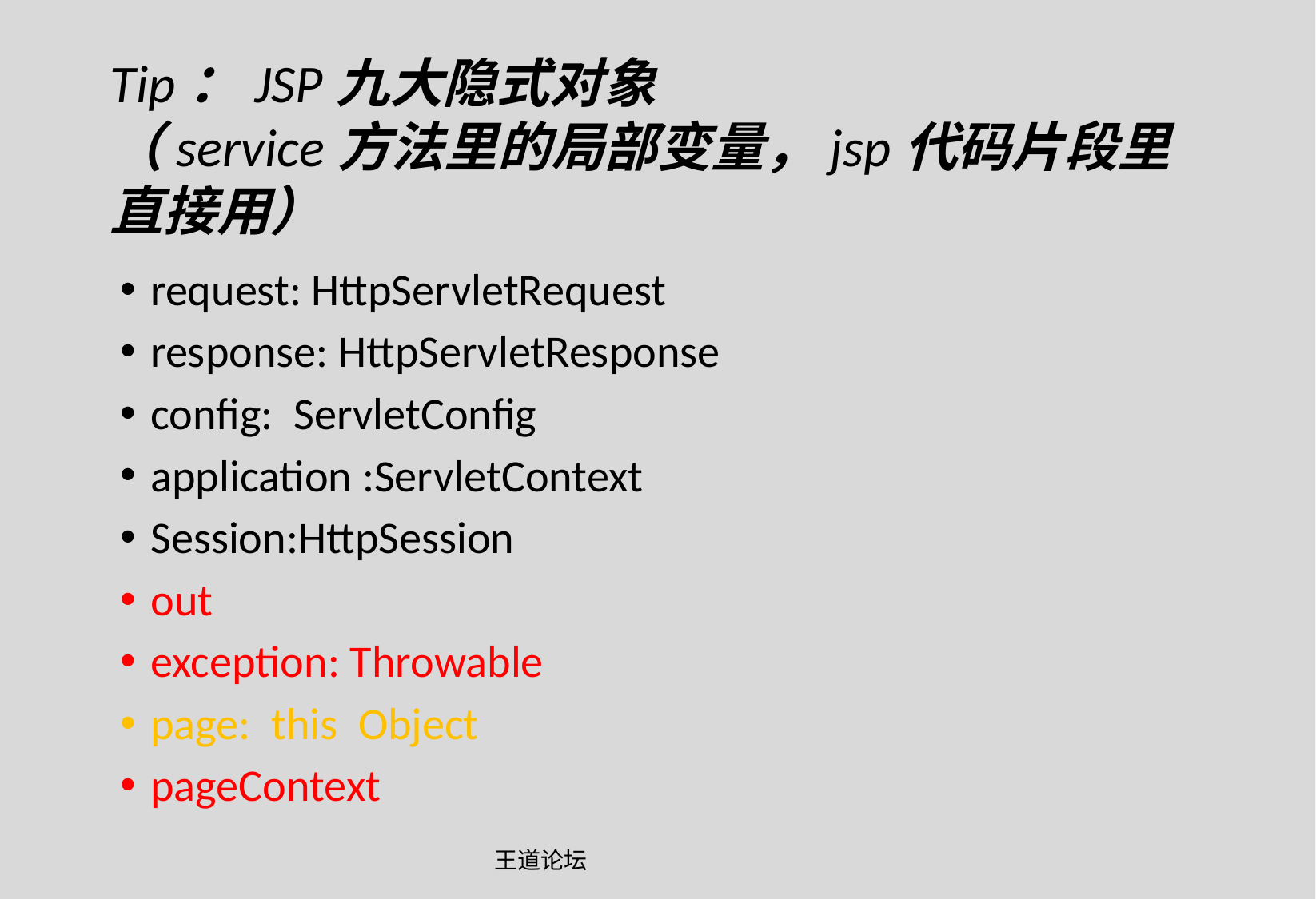

Tip：JSP九大隐式对象
（service方法里的局部变量，jsp代码片段里直接用）
request: HttpServletRequest
response: HttpServletResponse
config:  ServletConfig
application :ServletContext
Session:HttpSession
out
exception: Throwable
page:  this  Object
pageContext

王道论坛